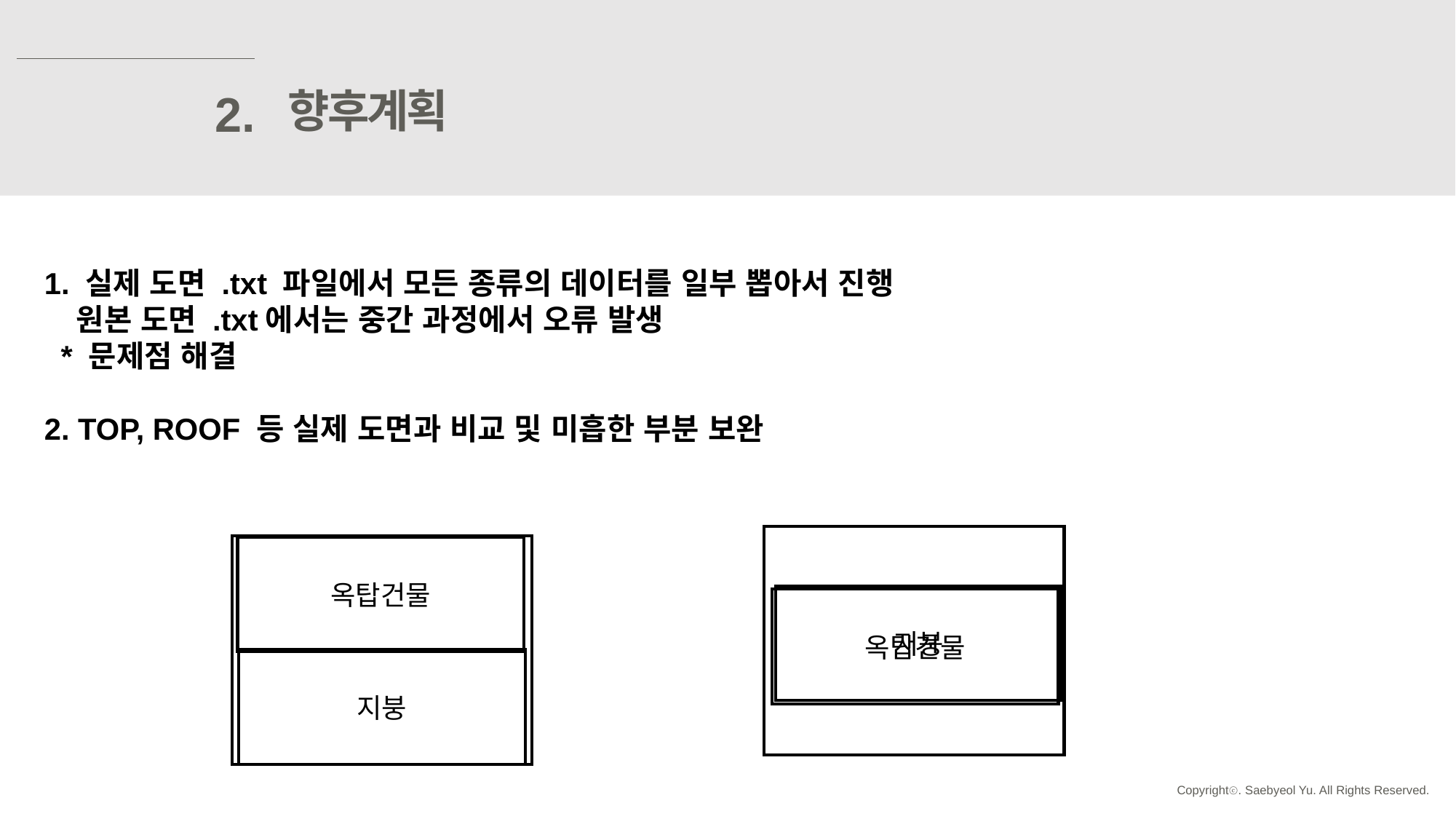

향후계획
2.

    1. 실제 도면 .txt 파일에서 모든 종류의 데이터를 일부 뽑아서 진행
	  원본 도면 .txt에서는 중간 과정에서 오류 발생
      * 문제점 해결

    2. TOP, ROOF 등 실제 도면과 비교 및 미흡한 부분 보완

옥탑건물
지붕
옥탑건물
지붕